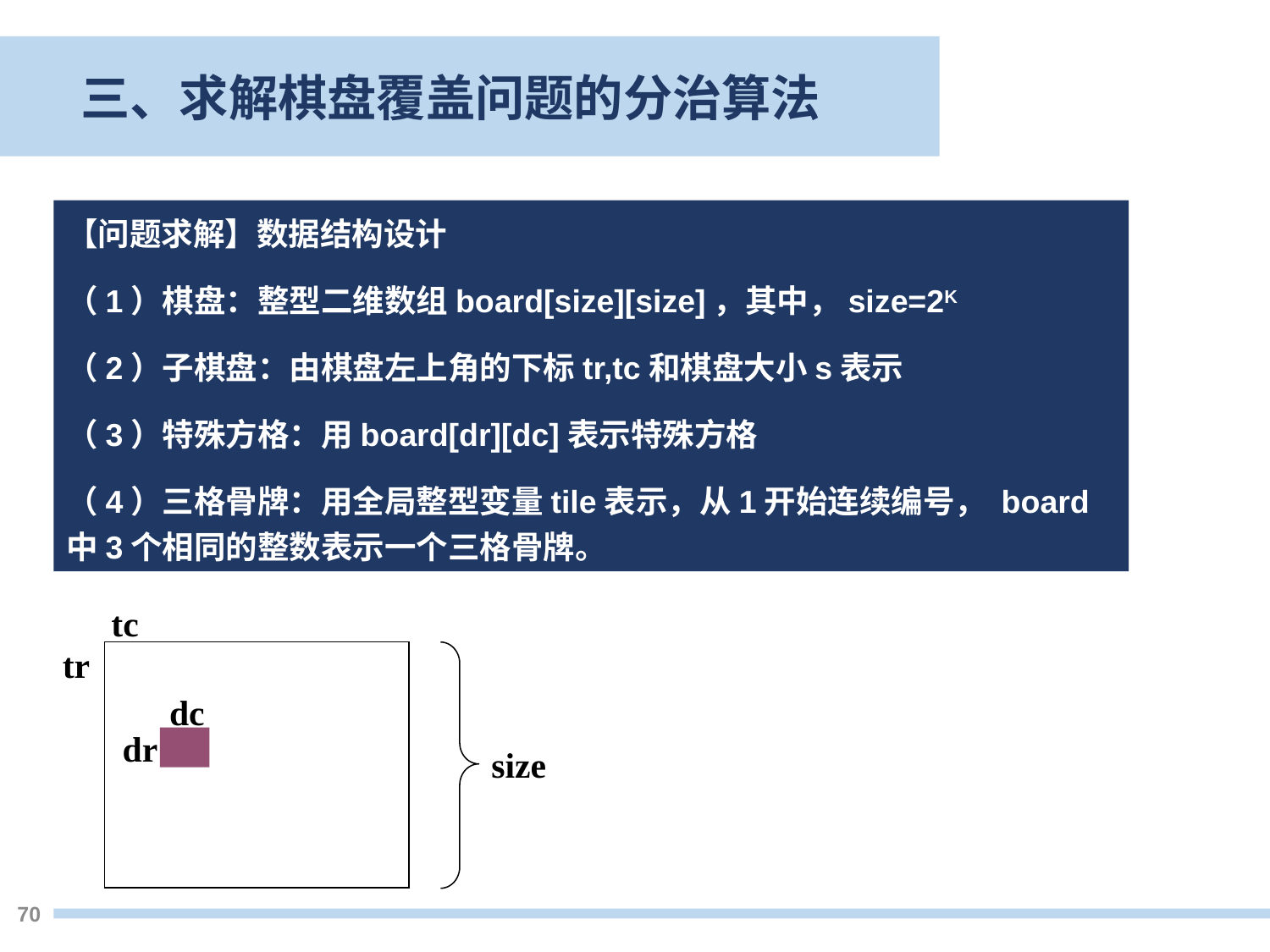

三、求解棋盘覆盖问题的分治算法
【问题求解】数据结构设计
（1）棋盘：整型二维数组board[size][size]，其中，size=2K
（2）子棋盘：由棋盘左上角的下标tr,tc和棋盘大小s表示
（3）特殊方格：用board[dr][dc]表示特殊方格
（4）三格骨牌：用全局整型变量tile表示，从1开始连续编号， board中3个相同的整数表示一个三格骨牌。
tc

tr
dc
dr

size
70